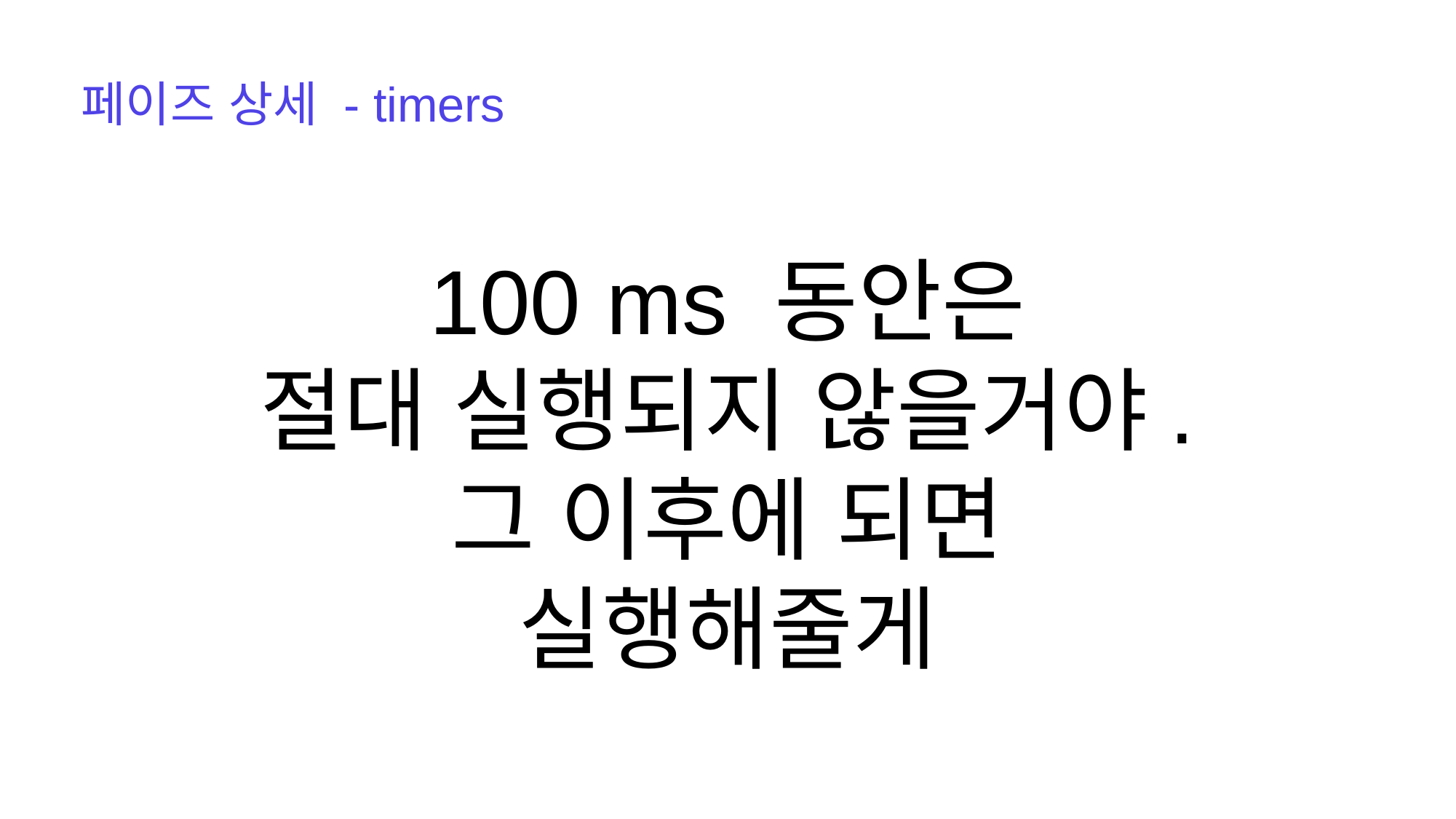

페이즈 상세 - timers
100 ms 동안은
절대 실행되지 않을거야.
그 이후에 되면 실행해줄게